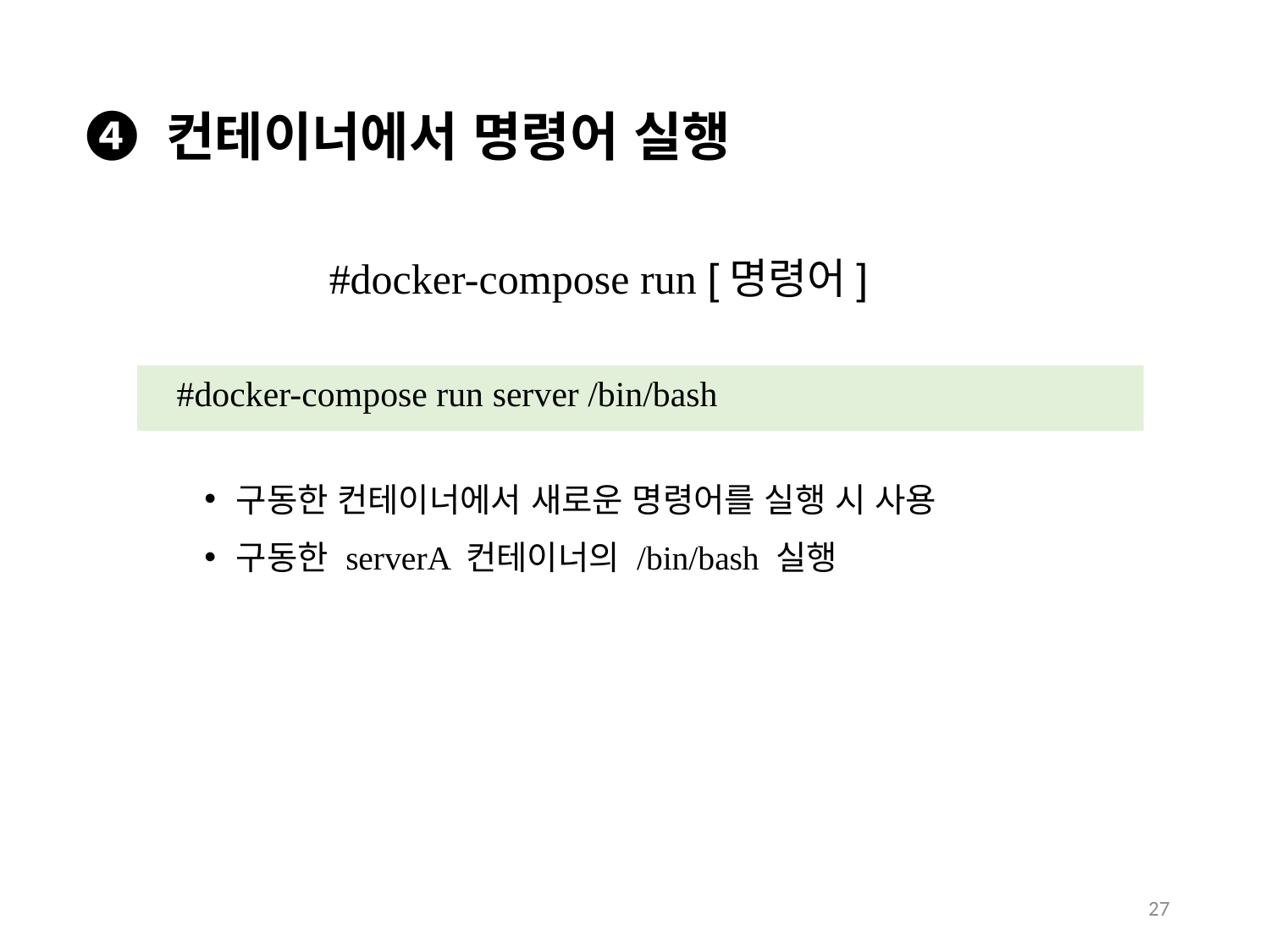

# ❹ 컨테이너에서 명령어 실행
#docker-compose run [명령어]
   #docker-compose run server /bin/bash
구동한 컨테이너에서 새로운 명령어를 실행 시 사용
구동한 serverA 컨테이너의 /bin/bash 실행
27